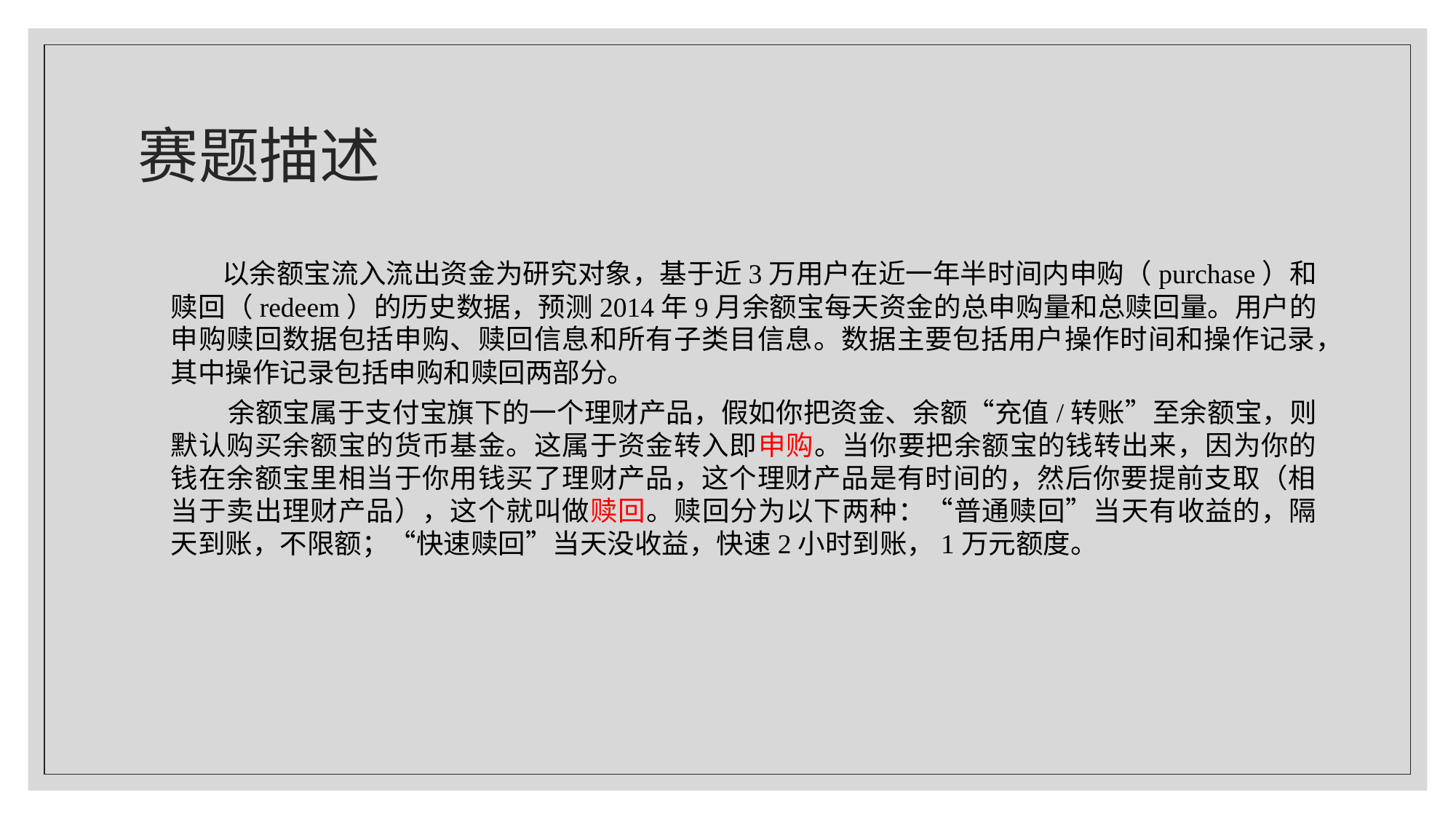

# 赛题描述
       以余额宝流入流出资金为研究对象，基于近3万用户在近一年半时间内申购（purchase）和赎回（redeem）的历史数据，预测2014年9月余额宝每天资金的总申购量和总赎回量。用户的申购赎回数据包括申购、赎回信息和所有子类目信息。数据主要包括用户操作时间和操作记录，其中操作记录包括申购和赎回两部分。
        余额宝属于支付宝旗下的一个理财产品，假如你把资金、余额“充值/转账”至余额宝，则默认购买余额宝的货币基金。这属于资金转入即申购。当你要把余额宝的钱转出来，因为你的钱在余额宝里相当于你用钱买了理财产品，这个理财产品是有时间的，然后你要提前支取（相当于卖出理财产品），这个就叫做赎回。赎回分为以下两种：“普通赎回”当天有收益的，隔天到账，不限额；“快速赎回”当天没收益，快速2小时到账，1万元额度。